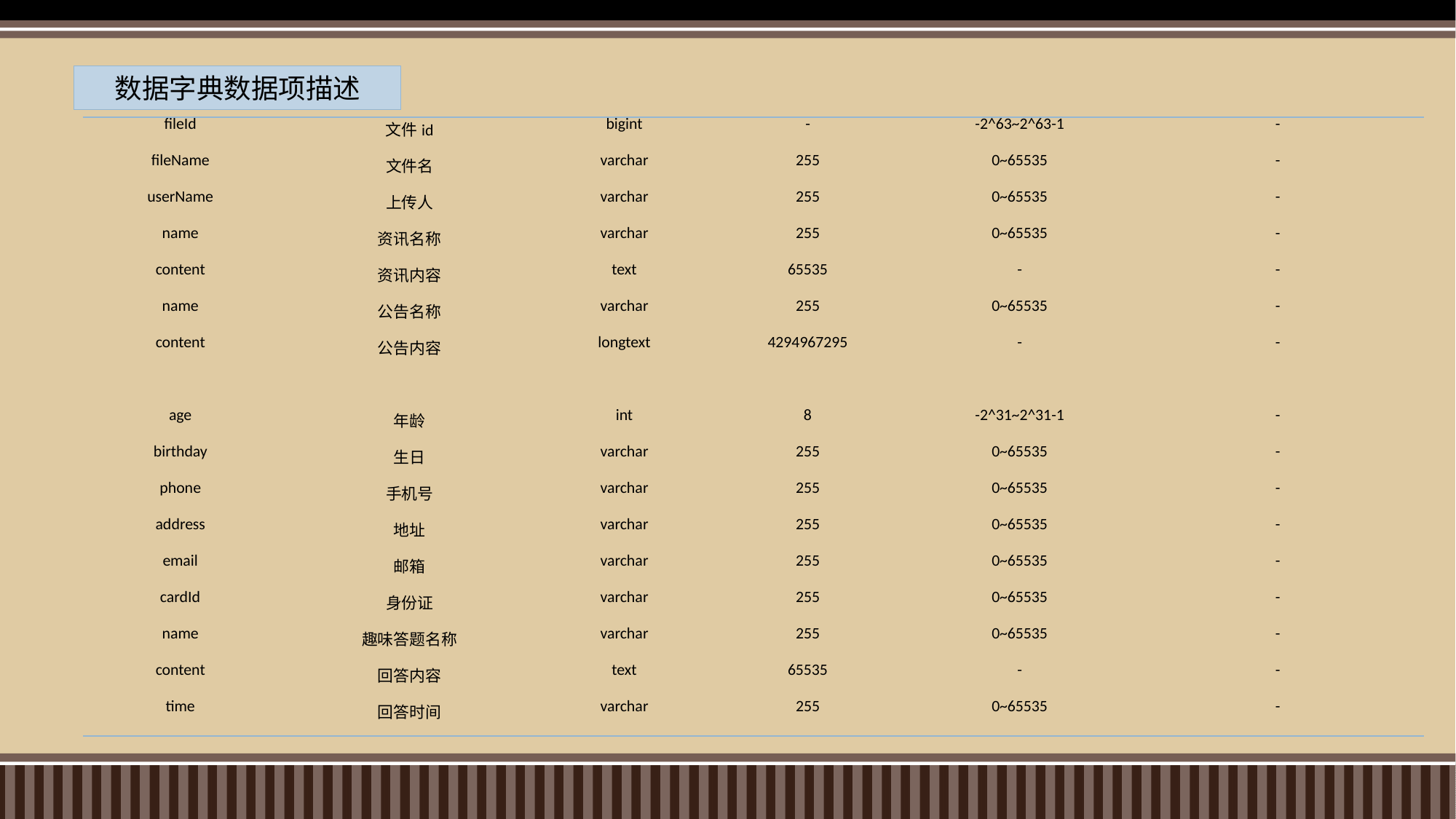

数据字典数据项描述
| fileId | 文件id | bigint | - | -2^63~2^63-1 | - |
| --- | --- | --- | --- | --- | --- |
| fileName | 文件名 | varchar | 255 | 0~65535 | - |
| userName | 上传人 | varchar | 255 | 0~65535 | - |
| name | 资讯名称 | varchar | 255 | 0~65535 | - |
| content | 资讯内容 | text | 65535 | - | - |
| name | 公告名称 | varchar | 255 | 0~65535 | - |
| content | 公告内容 | longtext | 4294967295 | - | - |
| age | 年龄 | int | 8 | -2^31~2^31-1 | - |
| birthday | 生日 | varchar | 255 | 0~65535 | - |
| phone | 手机号 | varchar | 255 | 0~65535 | - |
| address | 地址 | varchar | 255 | 0~65535 | - |
| email | 邮箱 | varchar | 255 | 0~65535 | - |
| cardId | 身份证 | varchar | 255 | 0~65535 | - |
| name | 趣味答题名称 | varchar | 255 | 0~65535 | - |
| content | 回答内容 | text | 65535 | - | - |
| time | 回答时间 | varchar | 255 | 0~65535 | - |